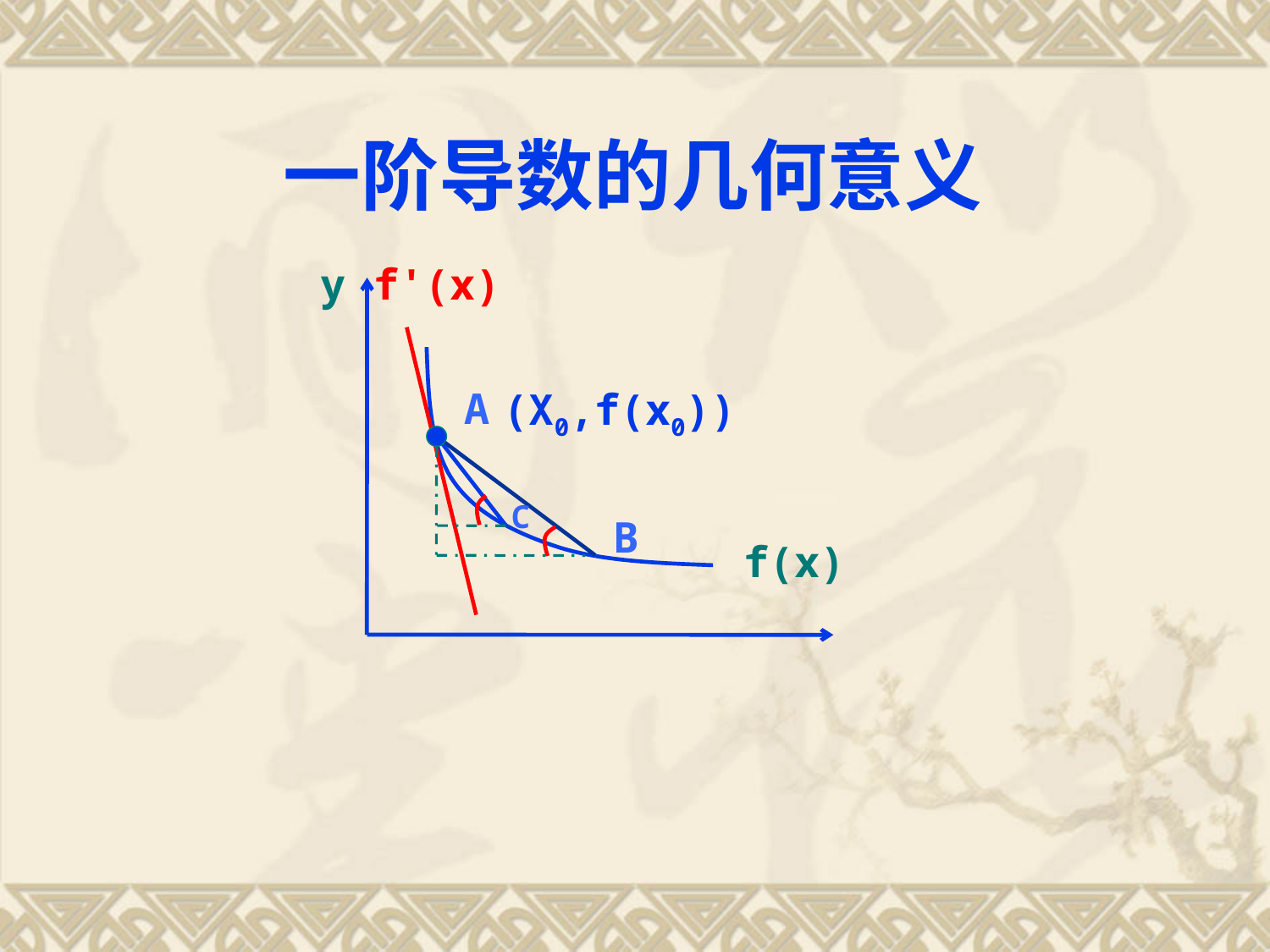

一阶导数的几何意义
f'(x)
y

(X0,f(x0))
A

C
B
f(x)